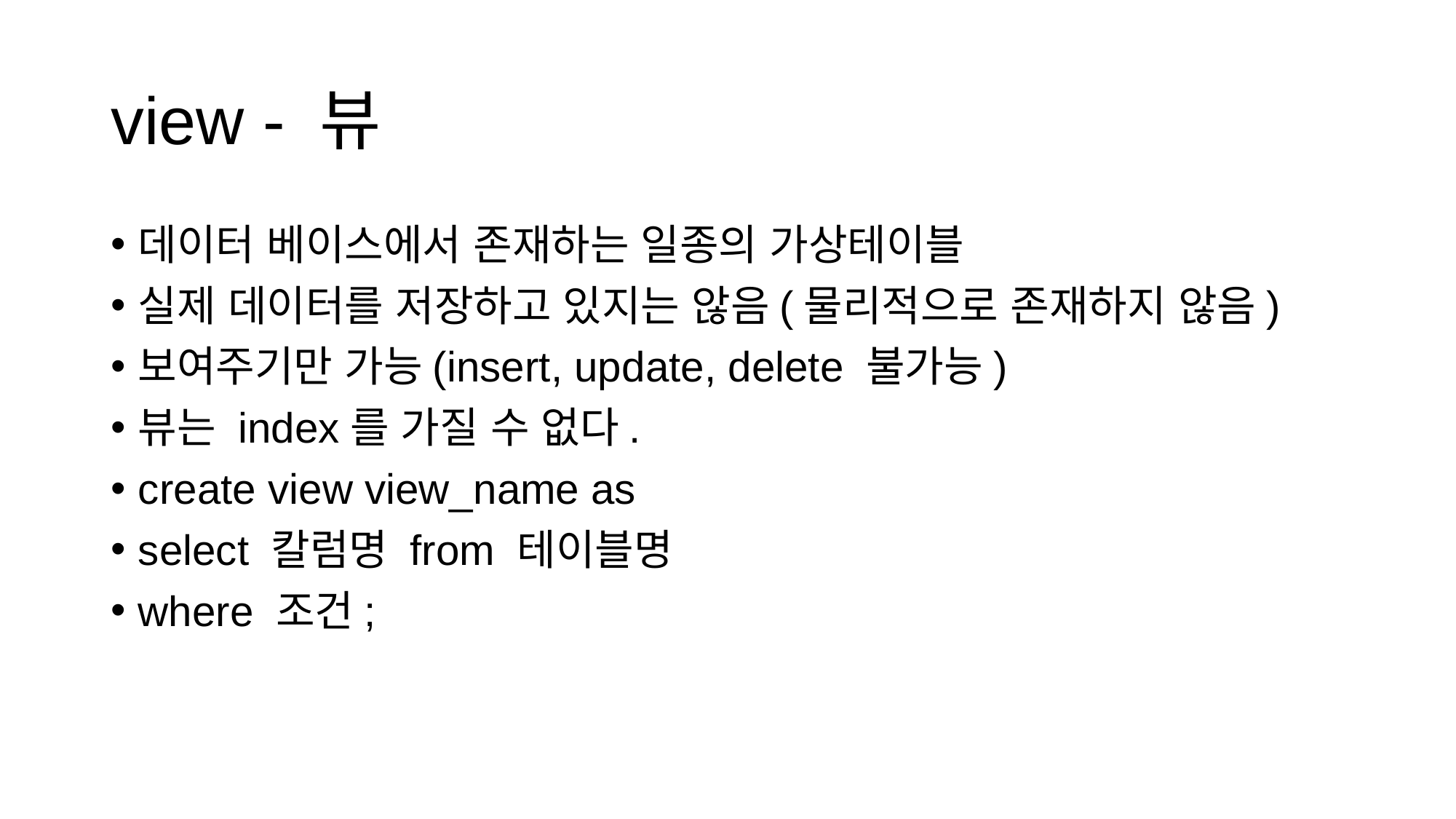

# view - 뷰
데이터 베이스에서 존재하는 일종의 가상테이블
실제 데이터를 저장하고 있지는 않음(물리적으로 존재하지 않음)
보여주기만 가능(insert, update, delete 불가능)
뷰는 index를 가질 수 없다.
create view view_name as
select 칼럼명 from 테이블명
where 조건;